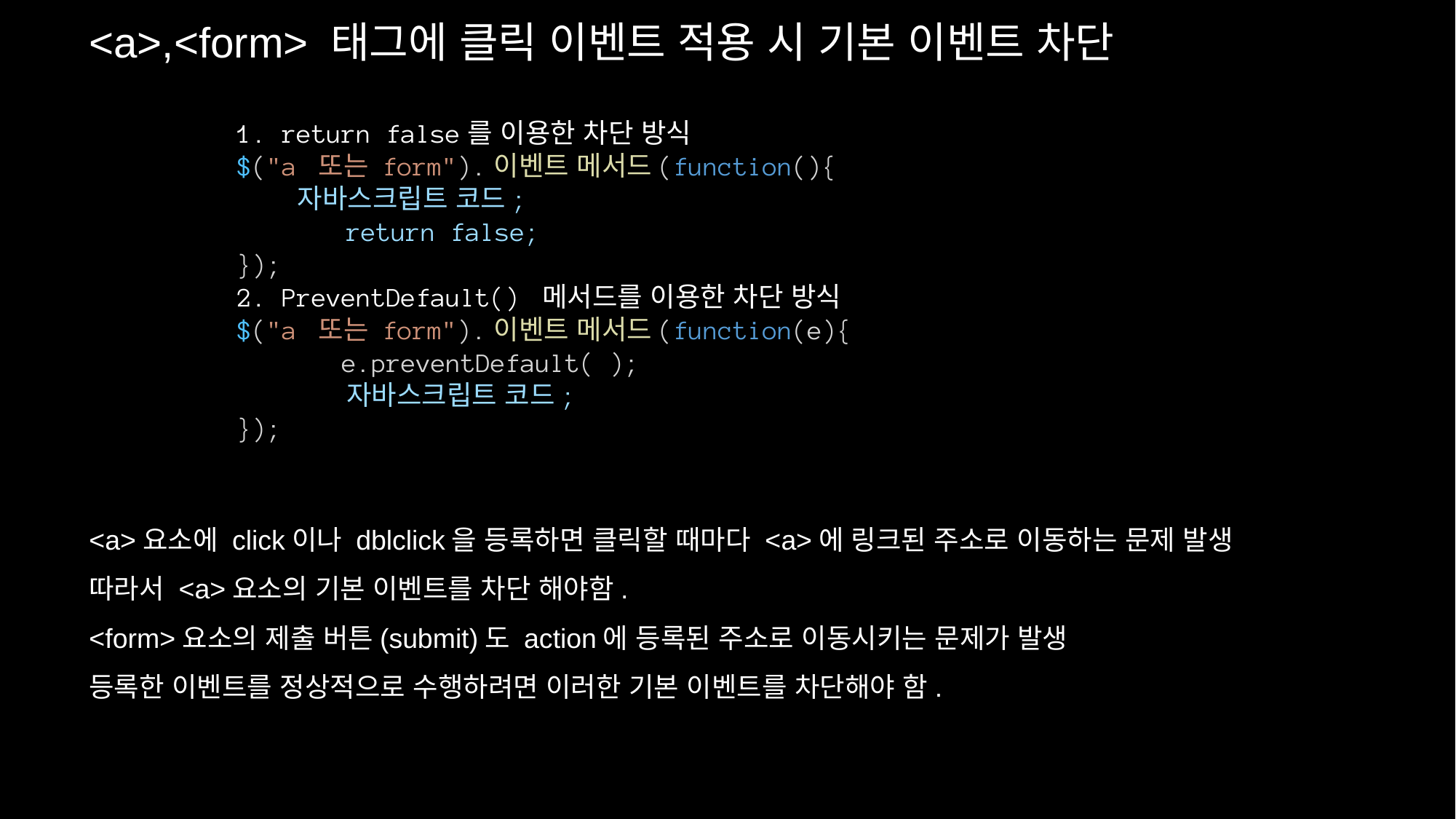

<a>,<form> 태그에 클릭 이벤트 적용 시 기본 이벤트 차단
1. return false를 이용한 차단 방식
$("a 또는 form").이벤트 메서드(function(){
       자바스크립트 코드;
	return false;
});
2. PreventDefault() 메서드를 이용한 차단 방식
$("a 또는 form").이벤트 메서드(function(e){
       e.preventDefault( );
	자바스크립트 코드;
});

<a>요소에 click이나 dblclick을 등록하면 클릭할 때마다 <a>에 링크된 주소로 이동하는 문제 발생
따라서 <a>요소의 기본 이벤트를 차단 해야함.
<form>요소의 제출 버튼(submit)도 action에 등록된 주소로 이동시키는 문제가 발생
등록한 이벤트를 정상적으로 수행하려면 이러한 기본 이벤트를 차단해야 함.